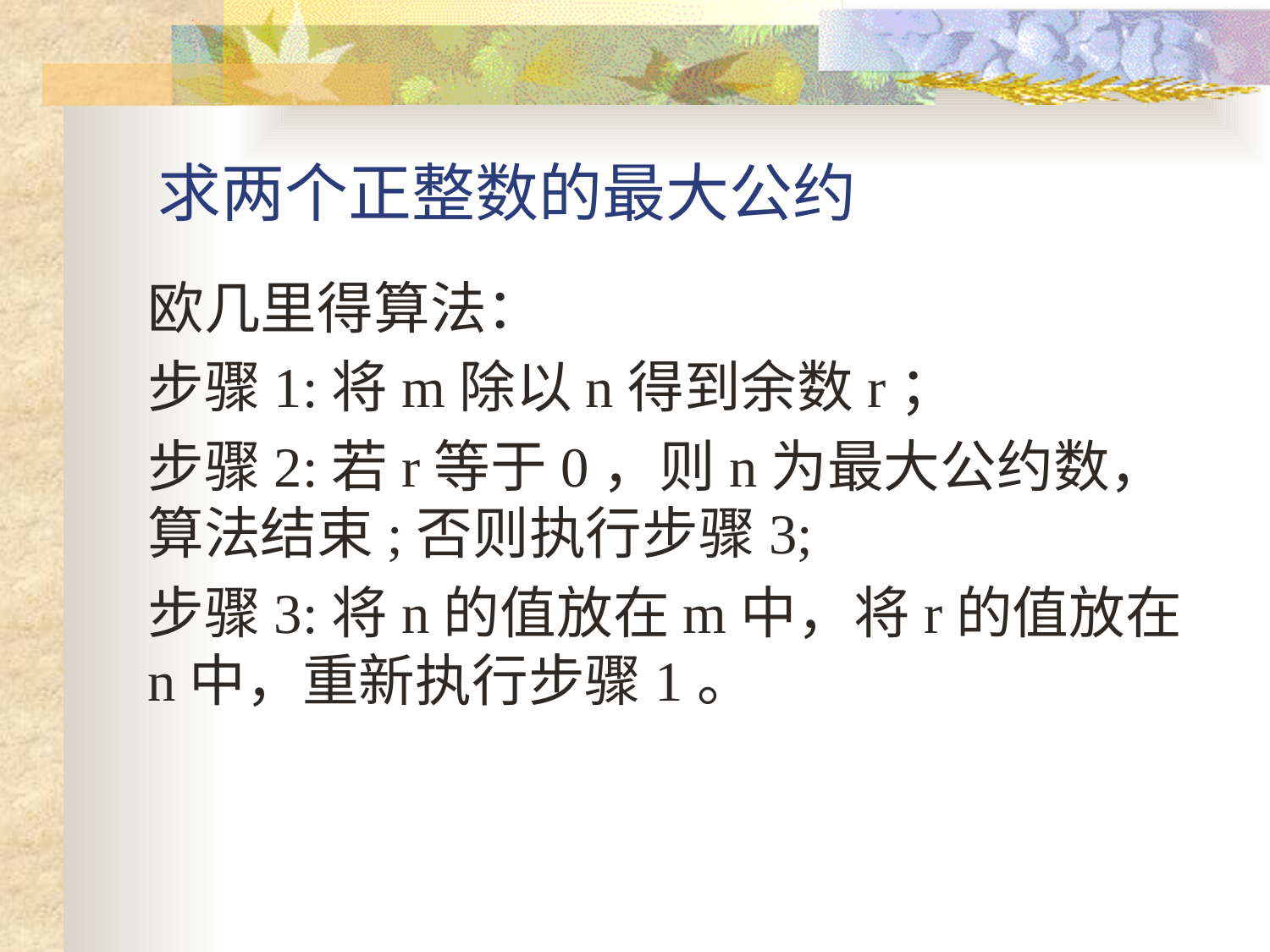

# 求两个正整数的最大公约
欧几里得算法：
步骤1:将m除以n得到余数r；
步骤2:若r等于0，则n为最大公约数，算法结束;否则执行步骤3;
步骤3:将n的值放在m中，将r的值放在n中，重新执行步骤1。